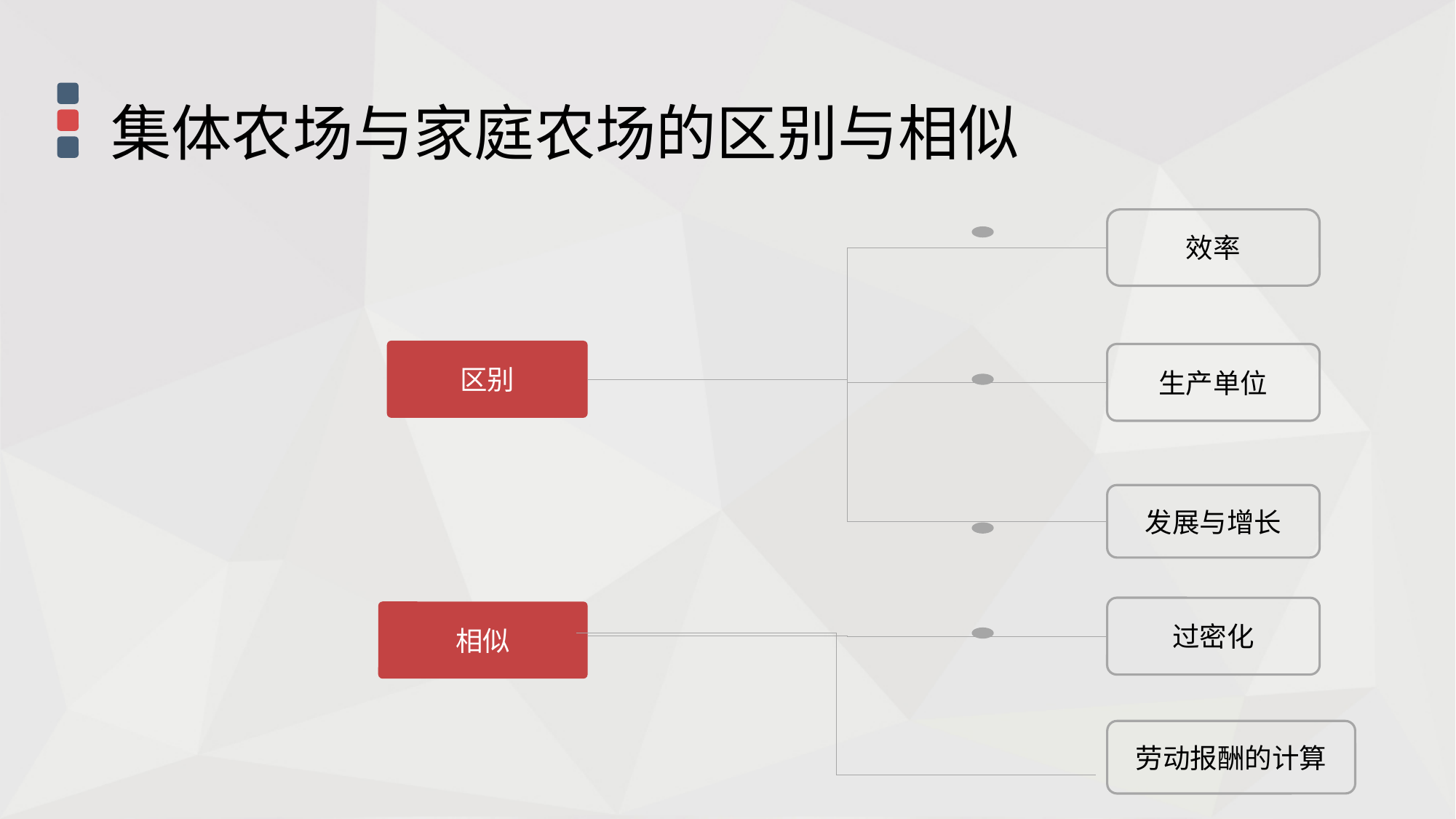

集体农场与家庭农场的区别与相似
效率

生产单位

发展与增长

区别
过密化

相似
劳动报酬的计算